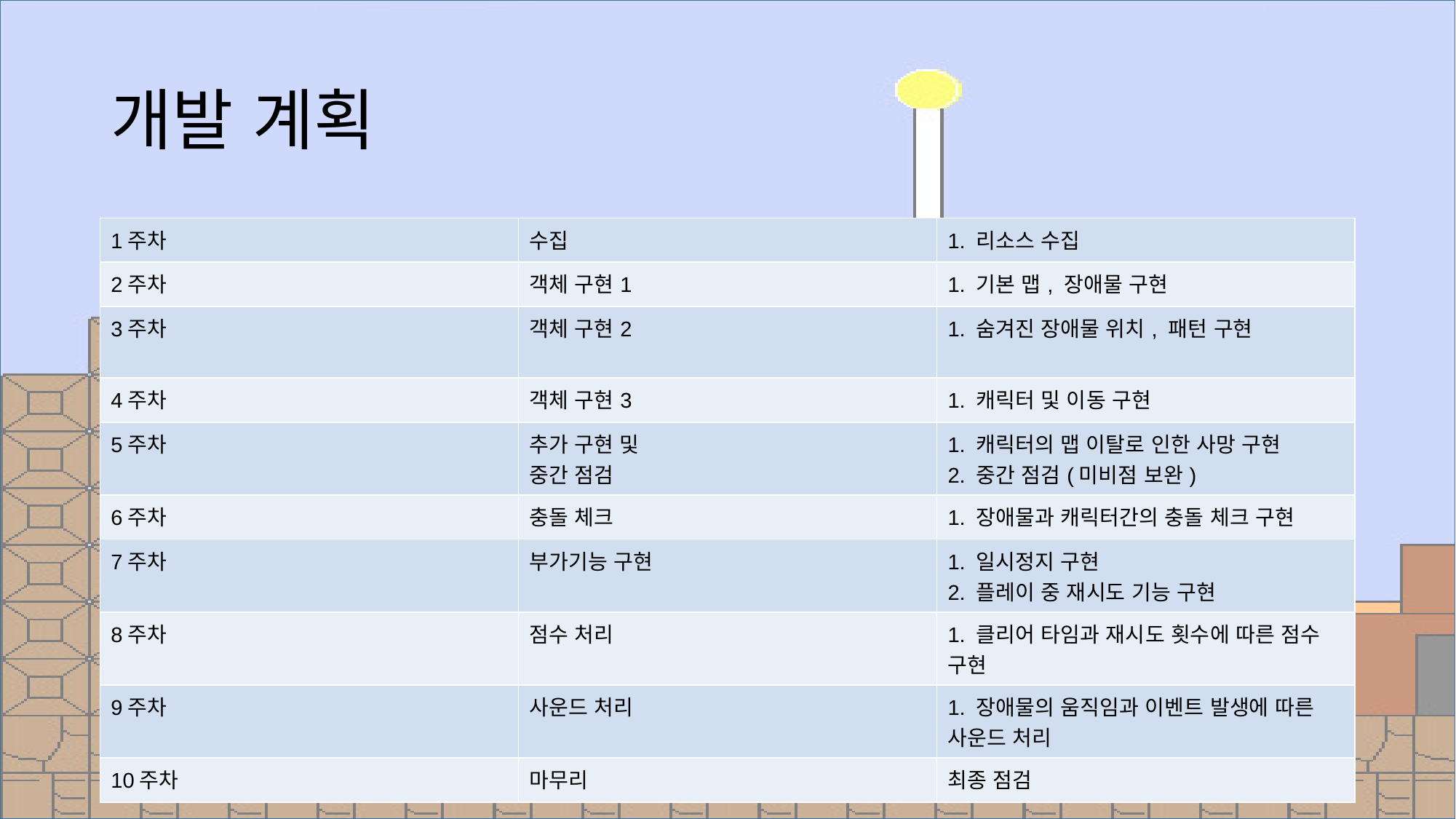

# 개발 계획
| 1주차 | 수집 | 1. 리소스 수집 |
| --- | --- | --- |
| 2주차 | 객체 구현1 | 1. 기본 맵, 장애물 구현 |
| 3주차 | 객체 구현2 | 1. 숨겨진 장애물 위치, 패턴 구현 |
| 4주차 | 객체 구현3 | 1. 캐릭터 및 이동 구현 |
| 5주차 | 추가 구현 및 중간 점검 | 1. 캐릭터의 맵 이탈로 인한 사망 구현 2. 중간 점검(미비점 보완) |
| 6주차 | 충돌 체크 | 1. 장애물과 캐릭터간의 충돌 체크 구현 |
| 7주차 | 부가기능 구현 | 1. 일시정지 구현 2. 플레이 중 재시도 기능 구현 |
| 8주차 | 점수 처리 | 1. 클리어 타임과 재시도 횟수에 따른 점수 구현 |
| 9주차 | 사운드 처리 | 1. 장애물의 움직임과 이벤트 발생에 따른 사운드 처리 |
| 10주차 | 마무리 | 최종 점검 |